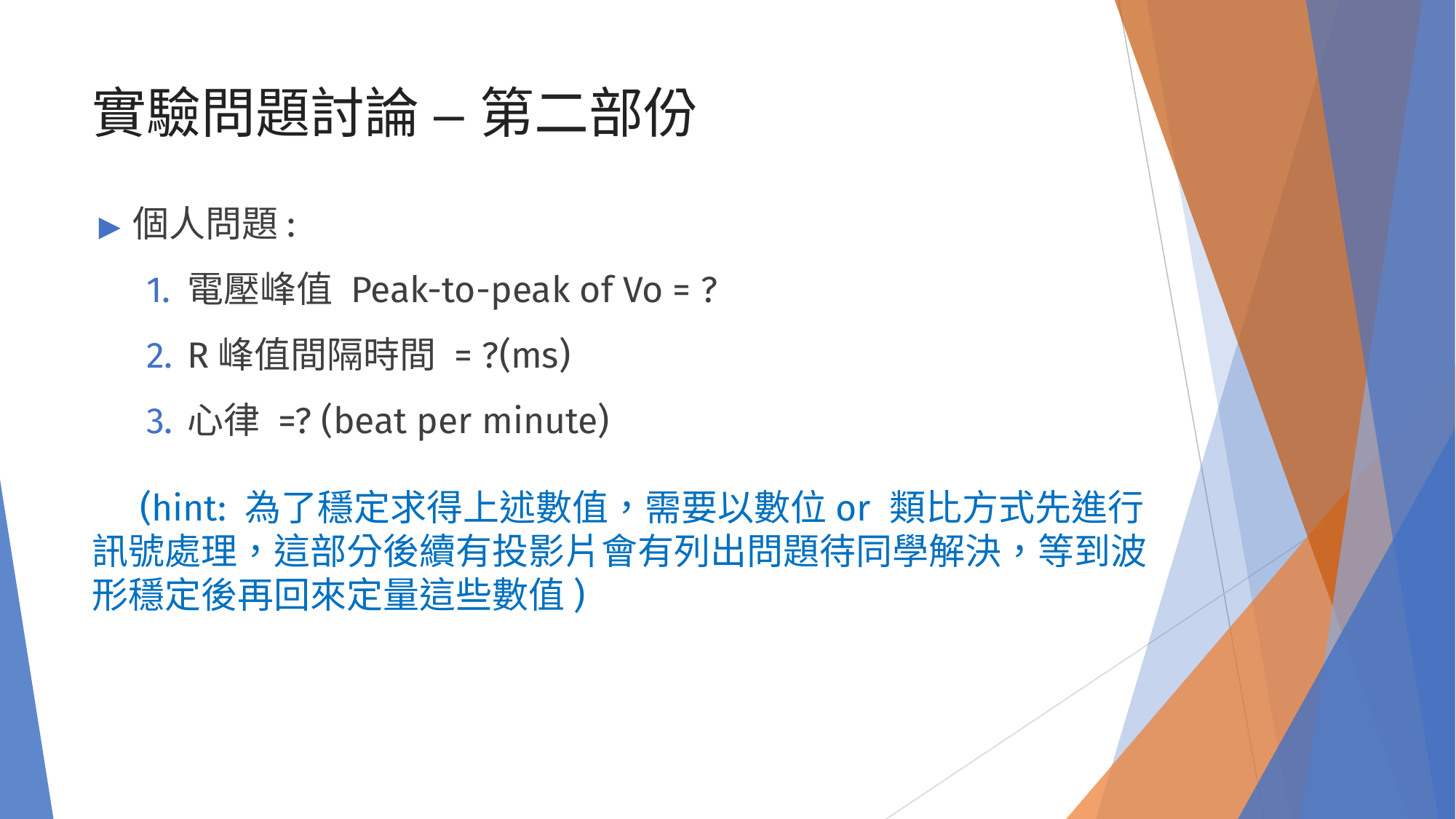

# 實驗問題討論 – 第二部份
個人問題:
電壓峰值 Peak-to-peak of Vo = ?
R峰值間隔時間 = ?(ms)
心律 =? (beat per minute)

     (hint: 為了穩定求得上述數值，需要以數位or 類比方式先進行訊號處理，這部分後續有投影片會有列出問題待同學解決，等到波形穩定後再回來定量這些數值)